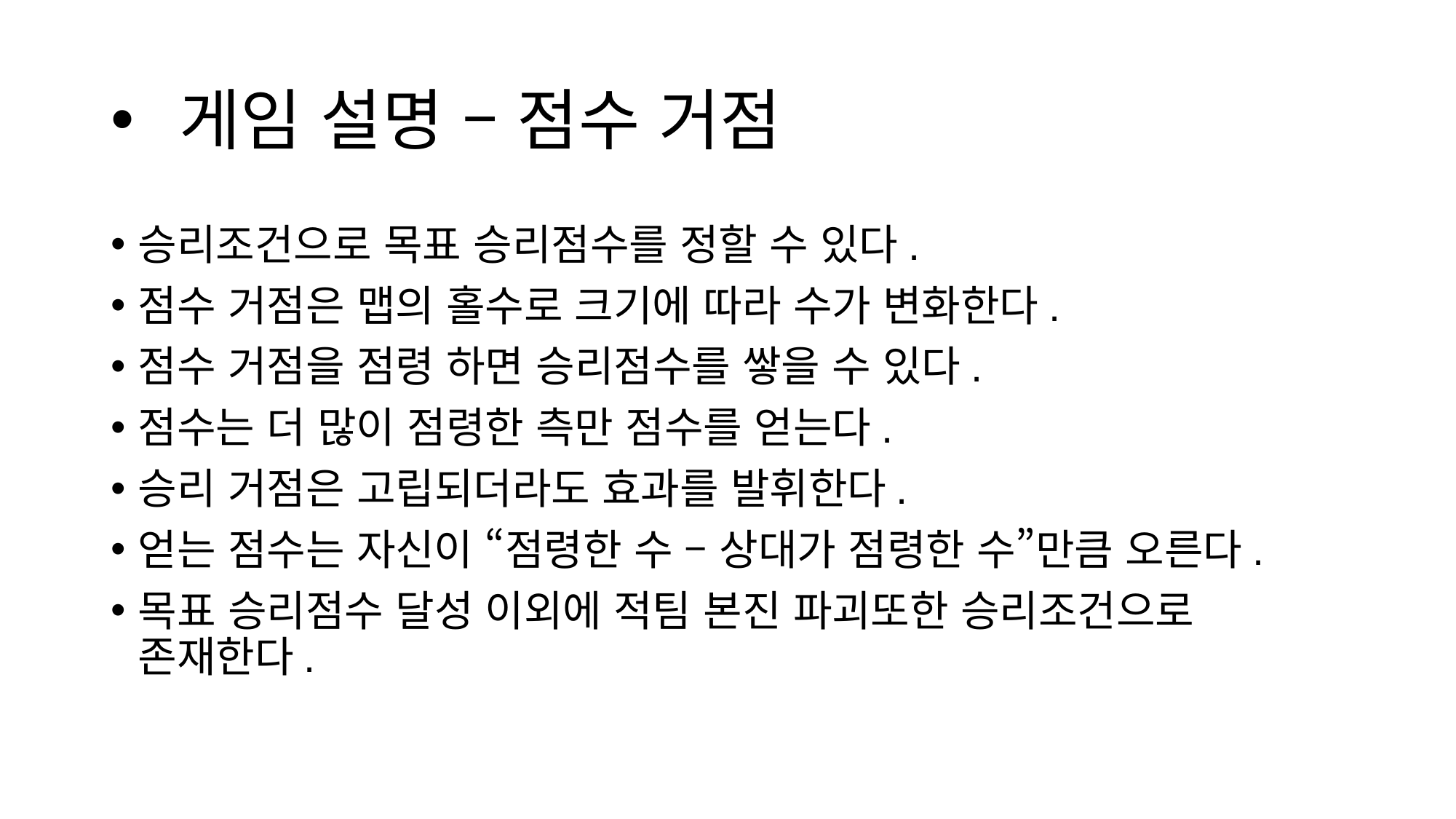

# 게임 설명 – 점수 거점
승리조건으로 목표 승리점수를 정할 수 있다.
점수 거점은 맵의 홀수로 크기에 따라 수가 변화한다.
점수 거점을 점령 하면 승리점수를 쌓을 수 있다.
점수는 더 많이 점령한 측만 점수를 얻는다.
승리 거점은 고립되더라도 효과를 발휘한다.
얻는 점수는 자신이 “점령한 수 – 상대가 점령한 수”만큼 오른다.
목표 승리점수 달성 이외에 적팀 본진 파괴또한 승리조건으로 존재한다.